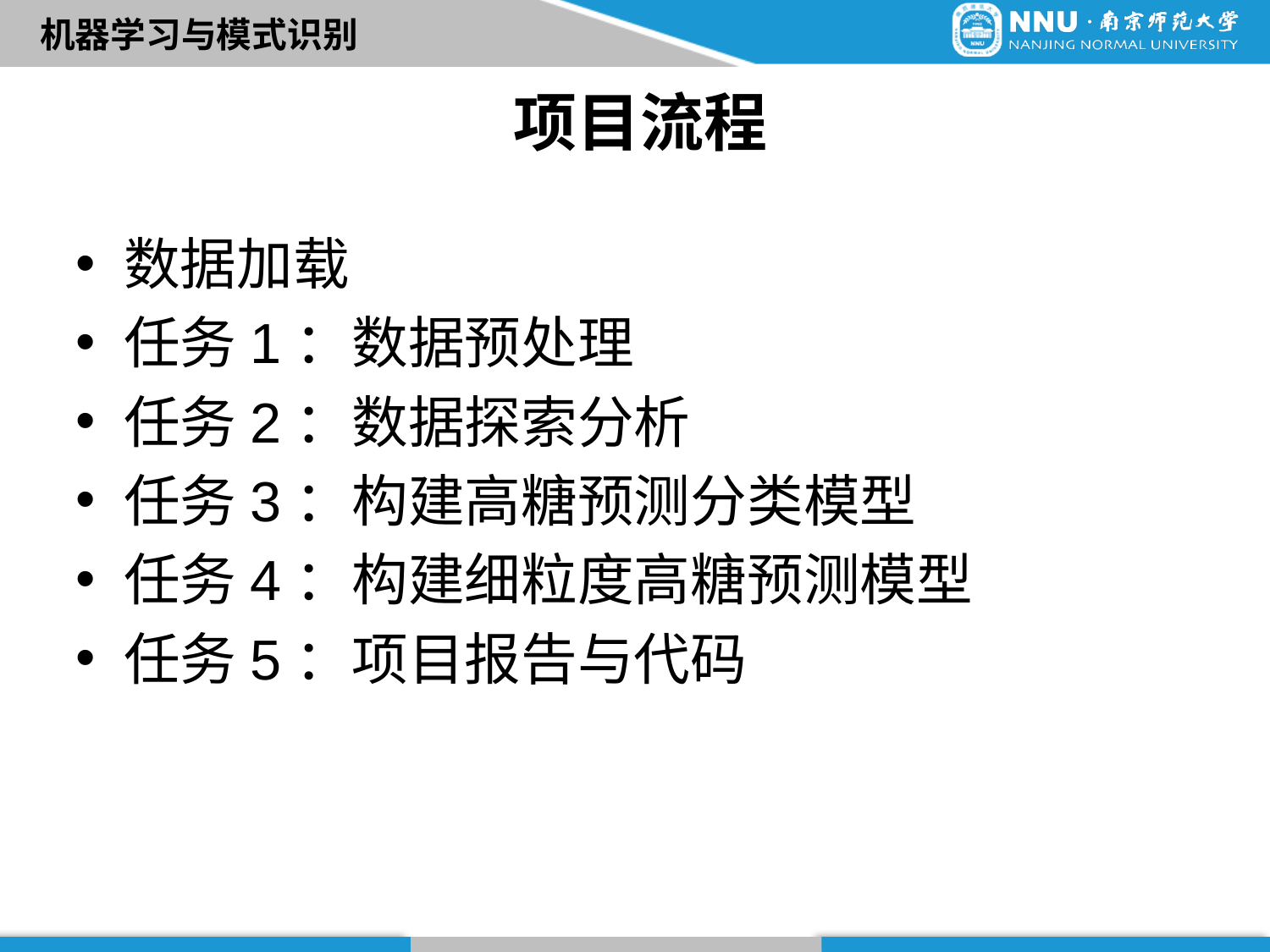

# 项目流程
数据加载
任务1：数据预处理
任务2：数据探索分析
任务3：构建高糖预测分类模型
任务4：构建细粒度高糖预测模型
任务5：项目报告与代码